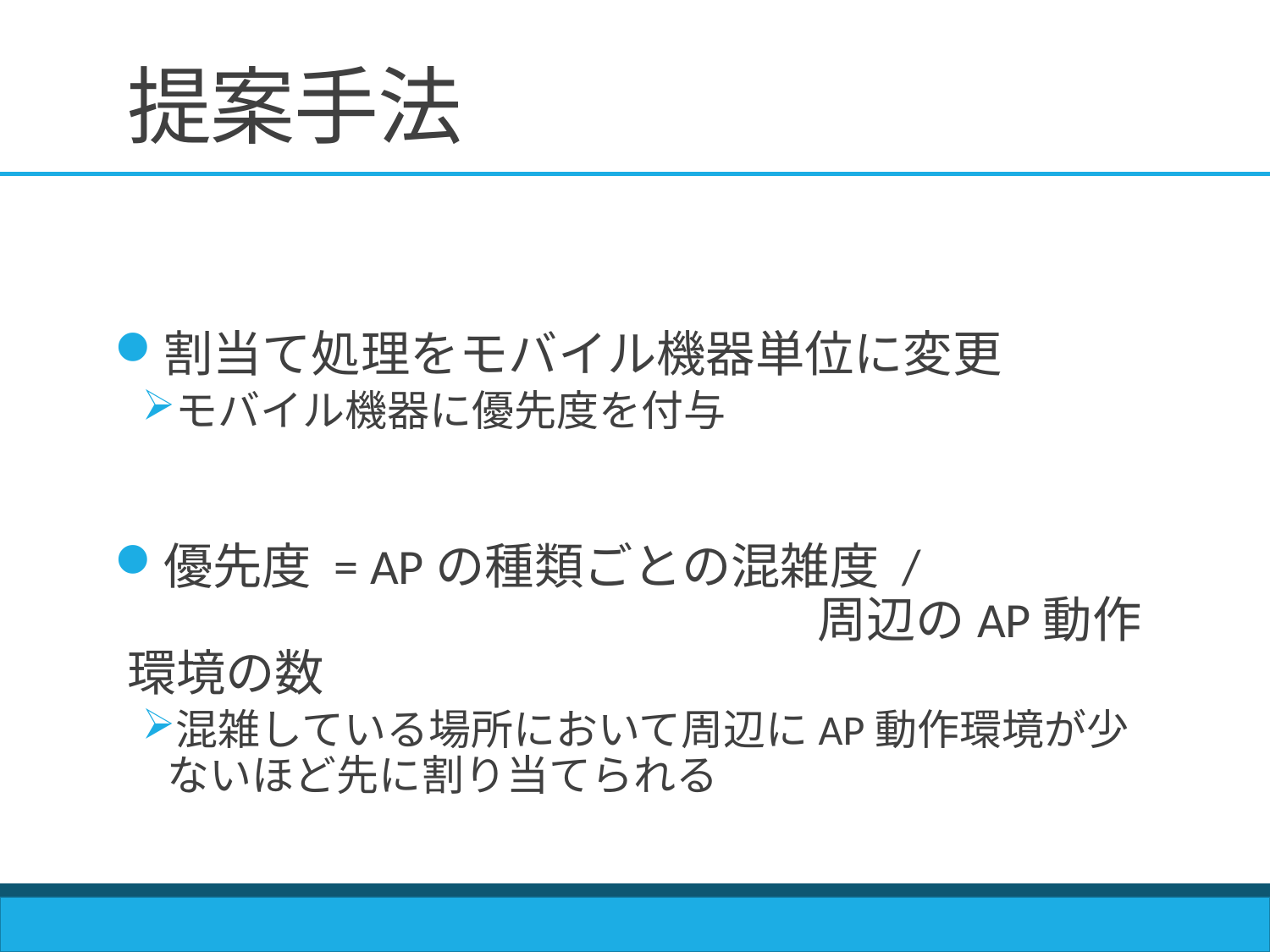

# 提案手法

割当て処理をモバイル機器単位に変更
モバイル機器に優先度を付与

優先度 = APの種類ごとの混雑度 /
　　　　　　　　　　　　　　周辺のAP動作環境の数
混雑している場所において周辺にAP動作環境が少ないほど先に割り当てられる